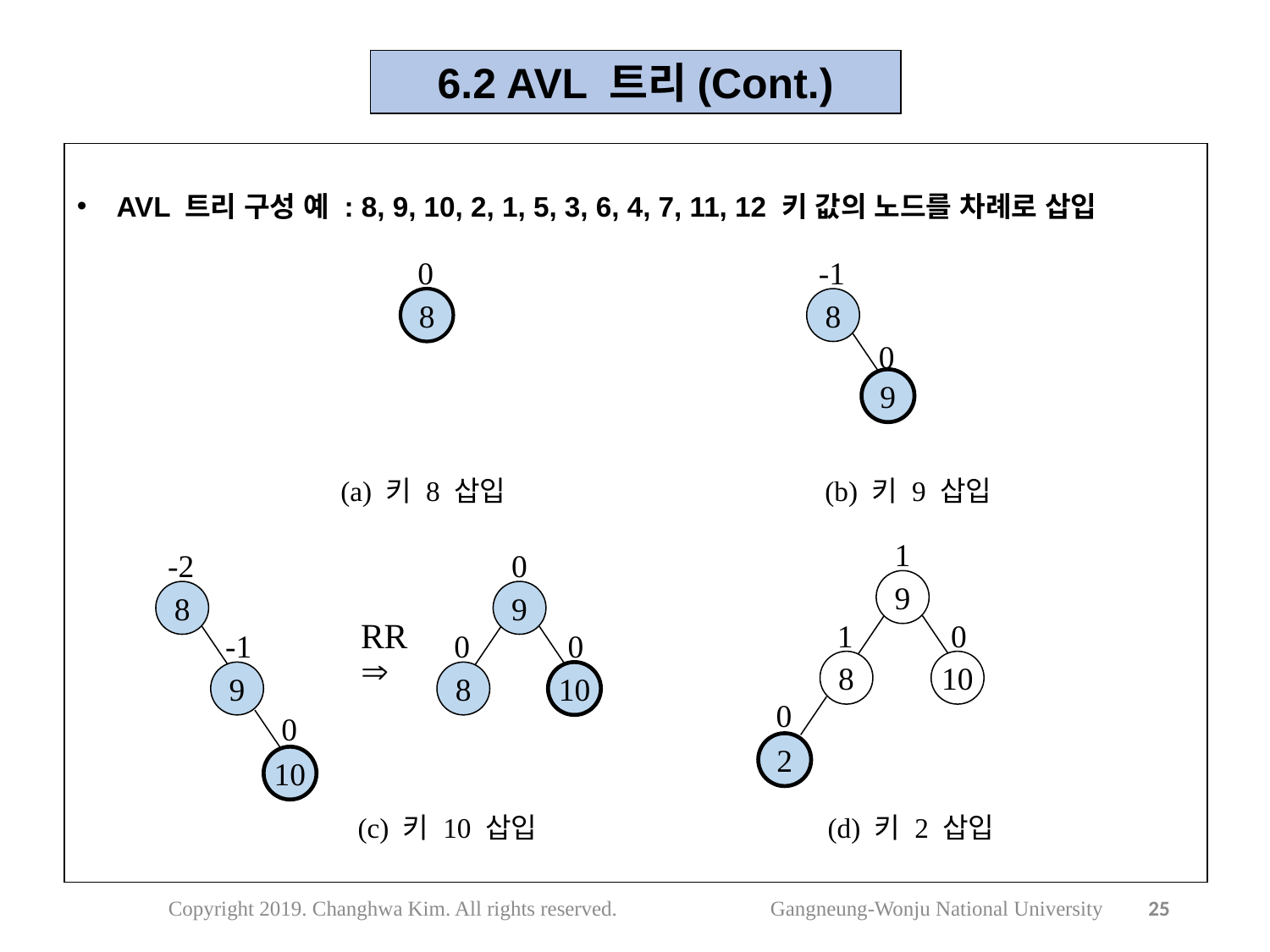

6.2 AVL 트리(Cont.)

AVL 트리 구성 예 : 8, 9, 10, 2, 1, 5, 3, 6, 4, 7, 11, 12 키 값의 노드를 차례로 삽입

0
8
-1
8
0

9
(a) 키 8 삽입
(b) 키 9 삽입
1
9
1
0

8
10
0

2
-2
0
8
9
RR
⇒
-1
0
0

9
8
10
0

10
(c) 키 10 삽입
(d) 키 2 삽입
Copyright 2019. Changhwa Kim. All rights reserved.                             Gangneung-Wonju National University
25
25